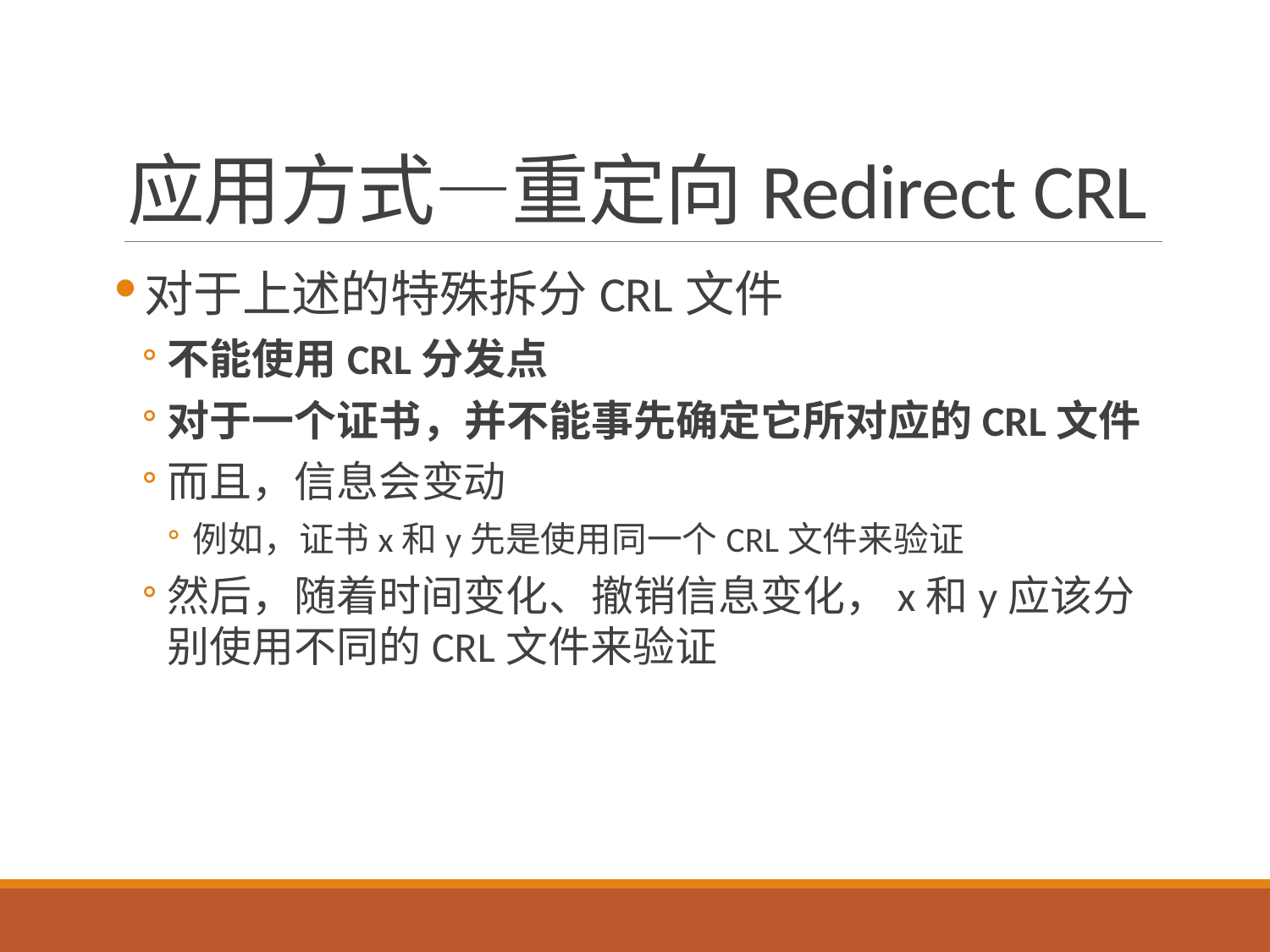

# 应用方式—重定向Redirect CRL
对于上述的特殊拆分CRL文件
不能使用CRL分发点
对于一个证书，并不能事先确定它所对应的CRL文件
而且，信息会变动
例如，证书x和y先是使用同一个CRL文件来验证
然后，随着时间变化、撤销信息变化，x和y应该分别使用不同的CRL文件来验证
82